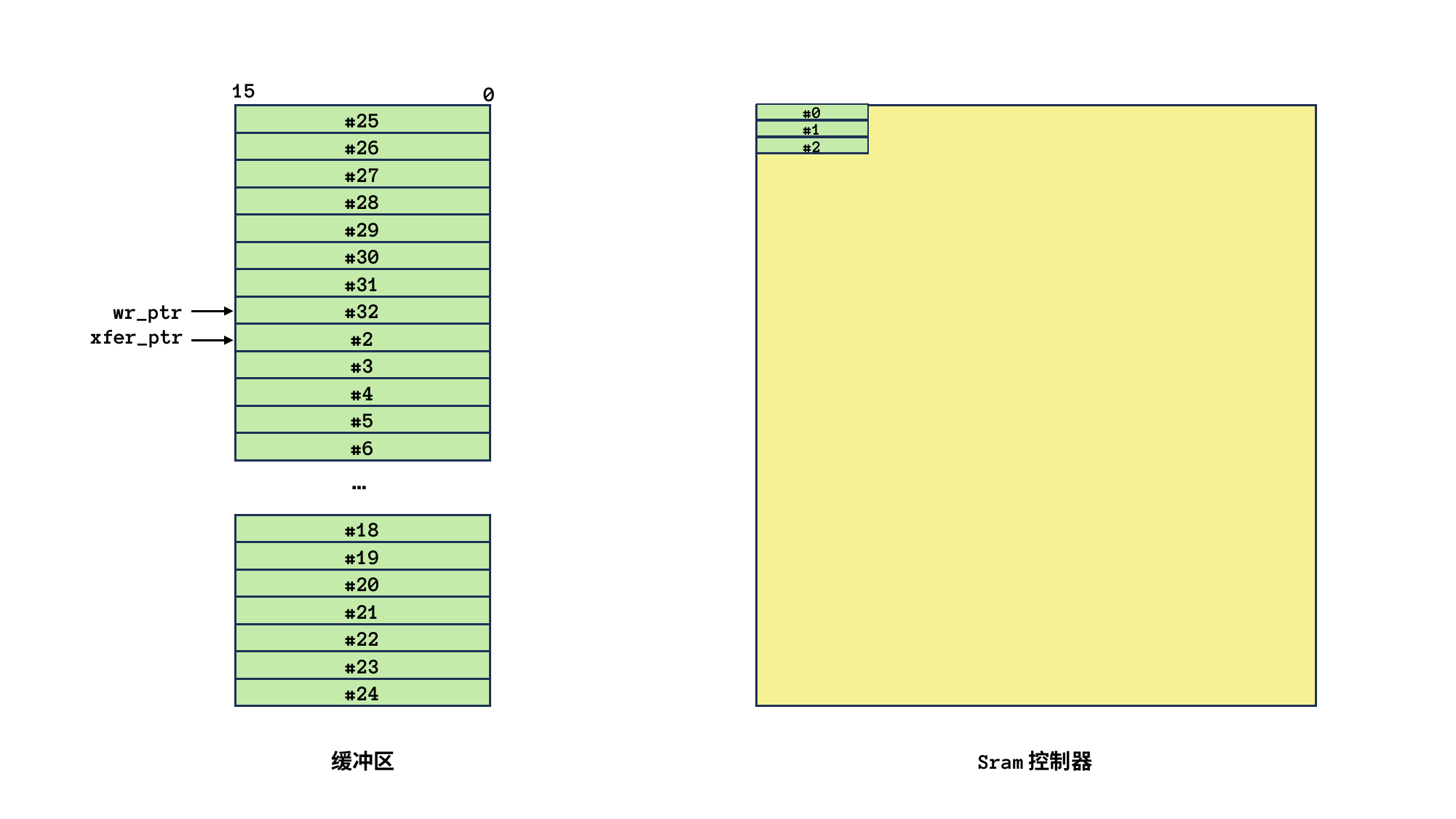

15
0
#25
#26
#27
#28
#29
#30
#31
#32
#2
#3
#4
#5
#6
…
#18
#19
#20
#21
#22
#23
#24
#0

#1
#2
wr_ptr
#1
xfer_ptr
缓冲区
Sram 控制器